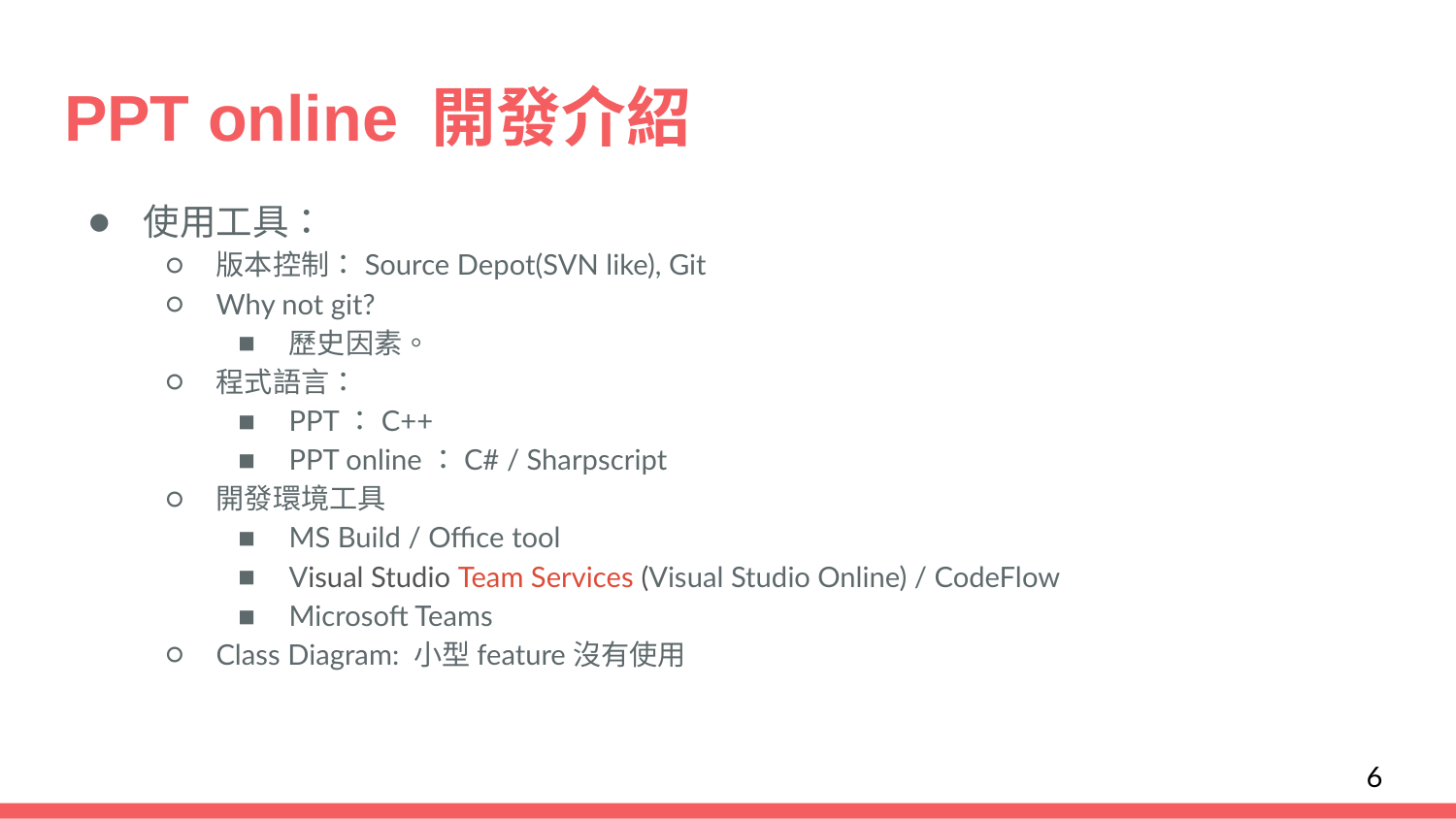

# PPT online 開發介紹
使用工具：
版本控制：Source Depot(SVN like), Git
Why not git?
歷史因素。
程式語言：
PPT：C++
PPT online：C# / Sharpscript
開發環境工具
MS Build / Office tool
Visual Studio Team Services (Visual Studio Online) / CodeFlow
Microsoft Teams
Class Diagram: 小型feature沒有使用
6